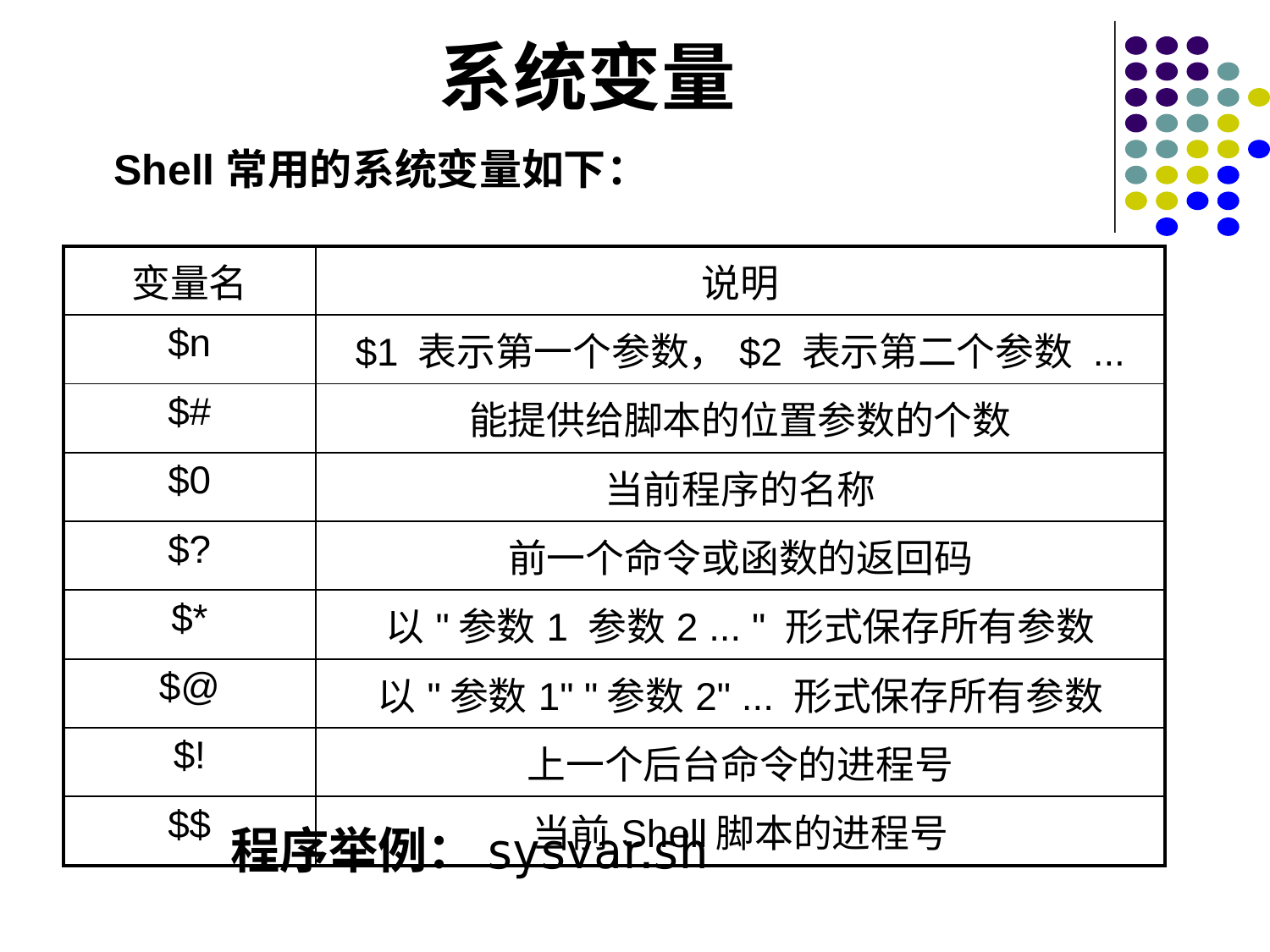

# 系统变量
Shell常用的系统变量如下：
| 变量名 | 说明 |
| --- | --- |
| $n | $1 表示第一个参数，$2 表示第二个参数 ... |
| $# | 能提供给脚本的位置参数的个数 |
| $0 | 当前程序的名称 |
| $? | 前一个命令或函数的返回码 |
| $\* | 以"参数1 参数2 ... " 形式保存所有参数 |
| $@ | 以"参数1" "参数2" ... 形式保存所有参数 |
| $! | 上一个后台命令的进程号 |
| $$ | 当前Shell脚本的进程号 |
程序举例：sysvar.sh